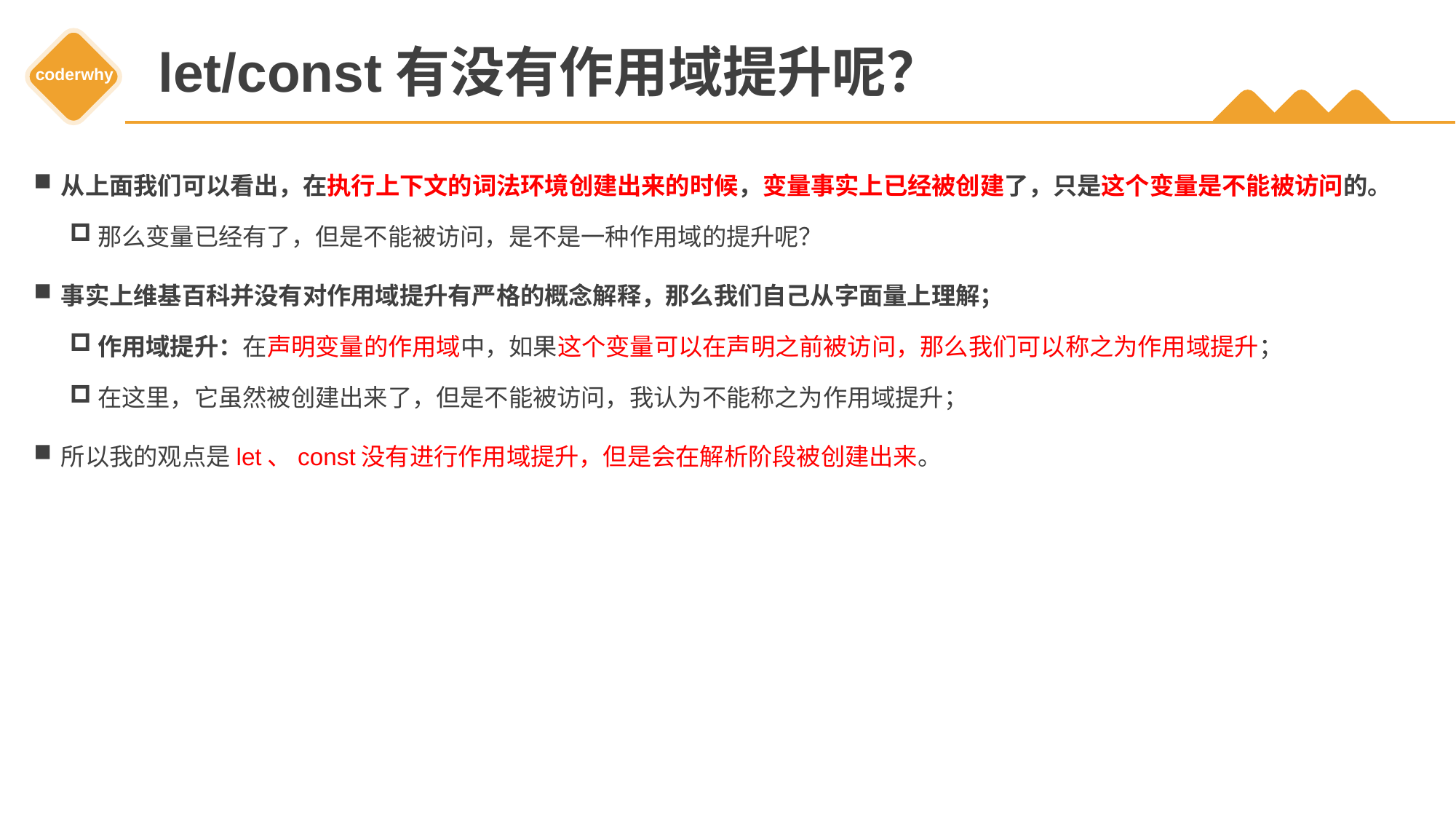

# let/const有没有作用域提升呢？
从上面我们可以看出，在执行上下文的词法环境创建出来的时候，变量事实上已经被创建了，只是这个变量是不能被访问的。
那么变量已经有了，但是不能被访问，是不是一种作用域的提升呢？
事实上维基百科并没有对作用域提升有严格的概念解释，那么我们自己从字面量上理解；
作用域提升：在声明变量的作用域中，如果这个变量可以在声明之前被访问，那么我们可以称之为作用域提升；
在这里，它虽然被创建出来了，但是不能被访问，我认为不能称之为作用域提升；
所以我的观点是let、const没有进行作用域提升，但是会在解析阶段被创建出来。